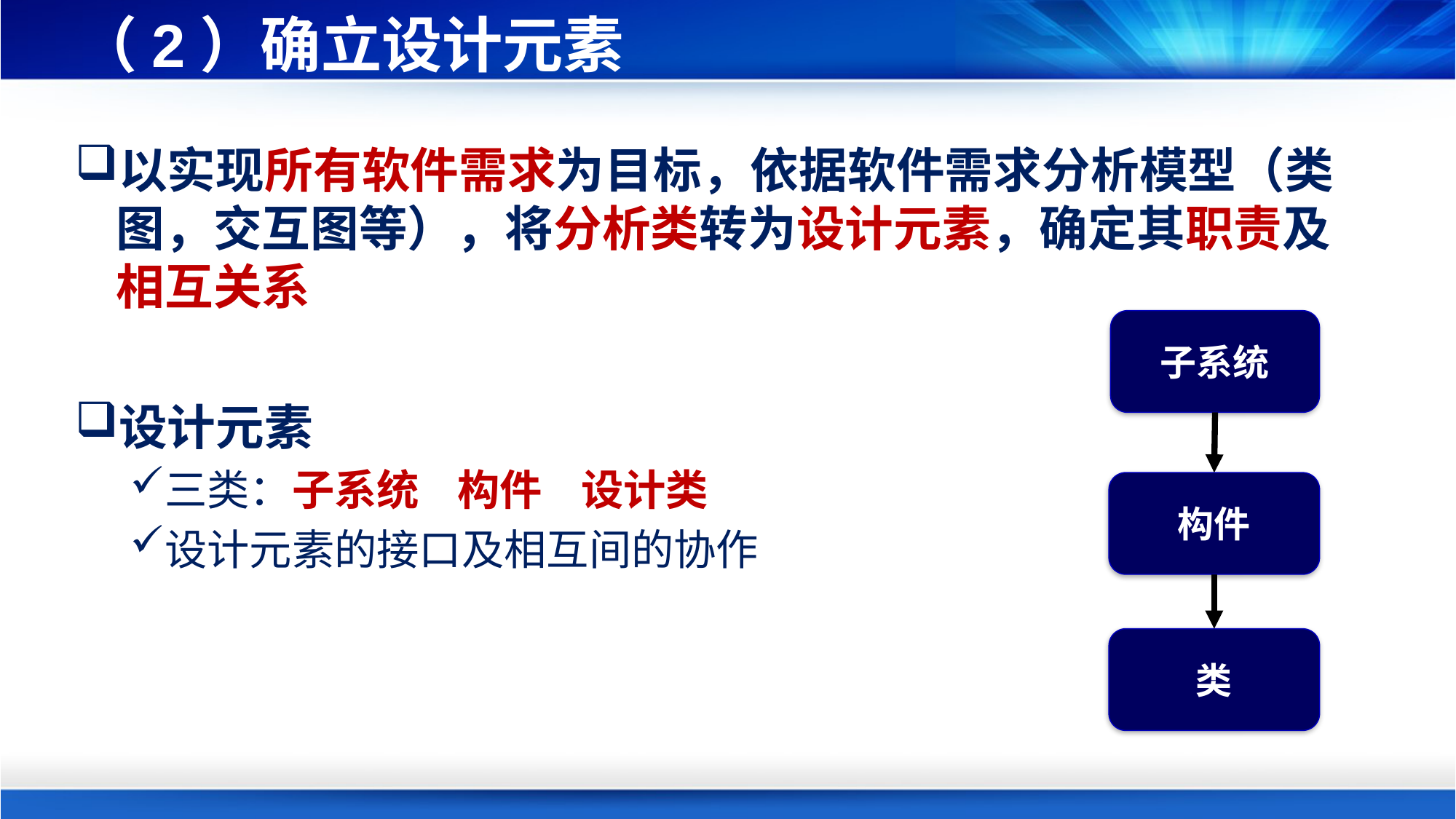

# （2）确立设计元素
以实现所有软件需求为目标，依据软件需求分析模型（类图，交互图等），将分析类转为设计元素，确定其职责及相互关系

设计元素
三类：子系统    构件    设计类
设计元素的接口及相互间的协作

子系统
构件
类